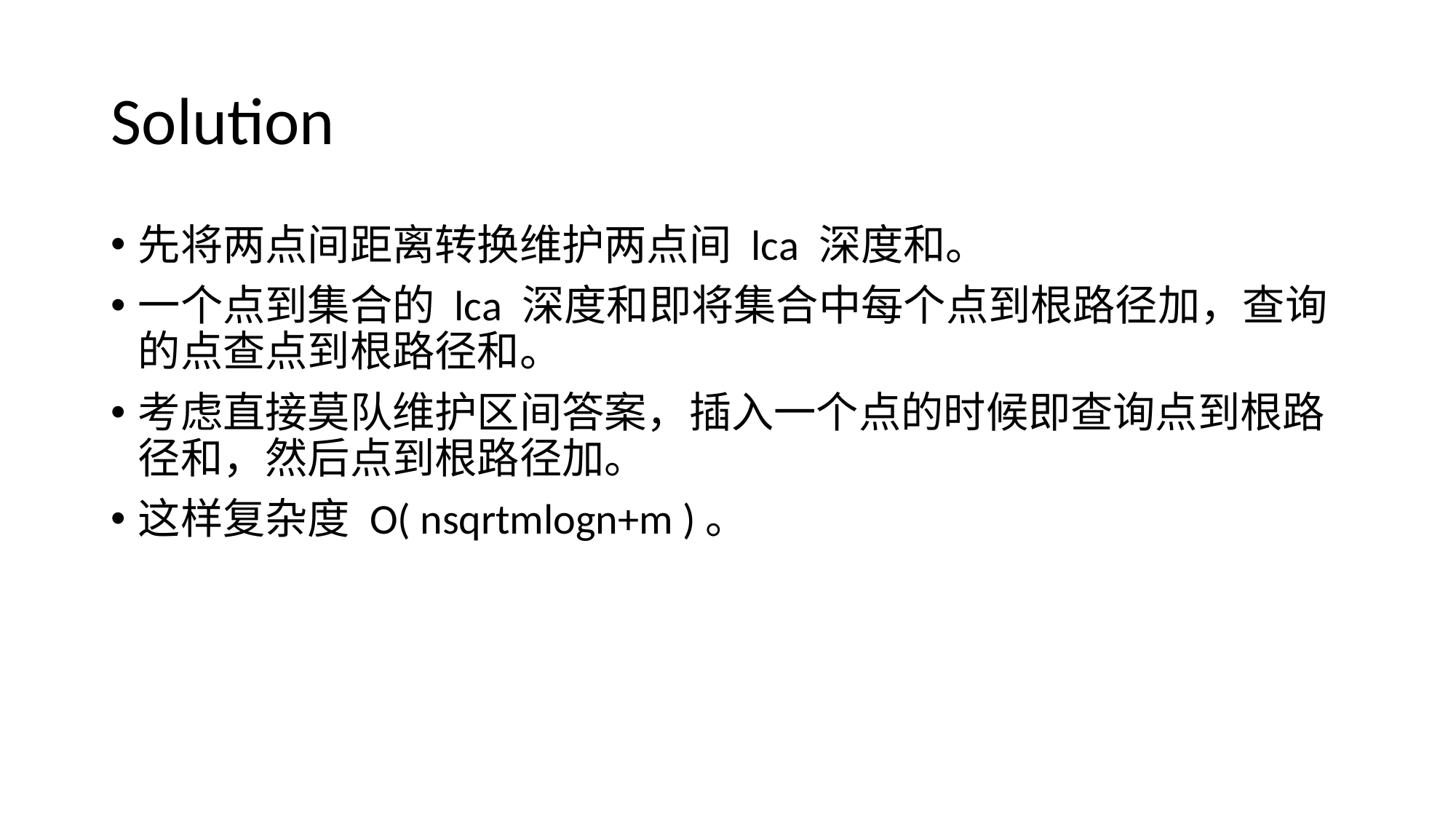

# Solution
先将两点间距离转换维护两点间 lca 深度和。
一个点到集合的 lca 深度和即将集合中每个点到根路径加，查询的点查点到根路径和。
考虑直接莫队维护区间答案，插入一个点的时候即查询点到根路径和，然后点到根路径加。
这样复杂度 O( nsqrtmlogn+m )。